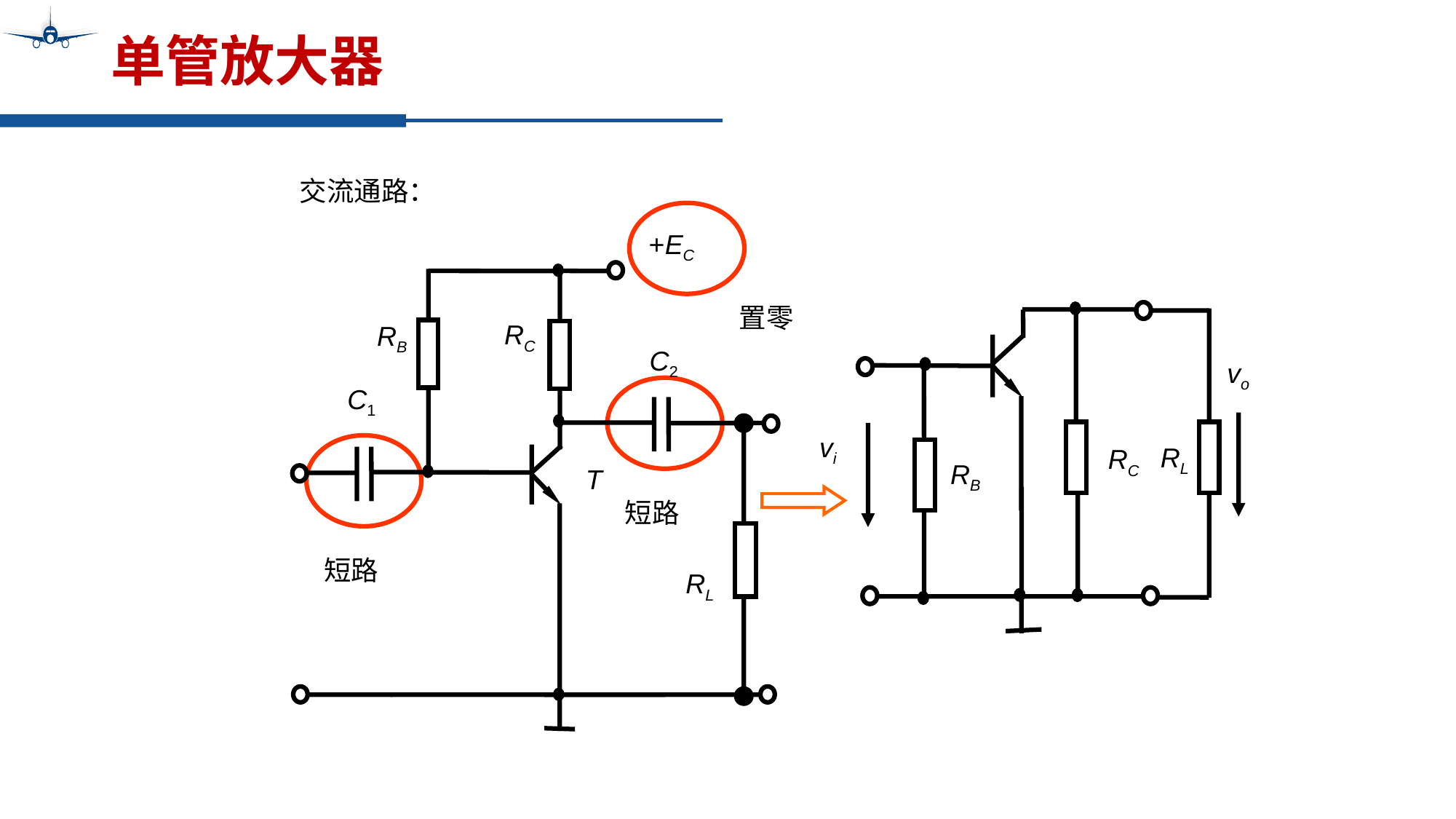

# 单管放大器
交流通路：

置零
+EC

RC
RB

C2
C1

T

vo

RL
RC

RB

短路

vi

短路

RL